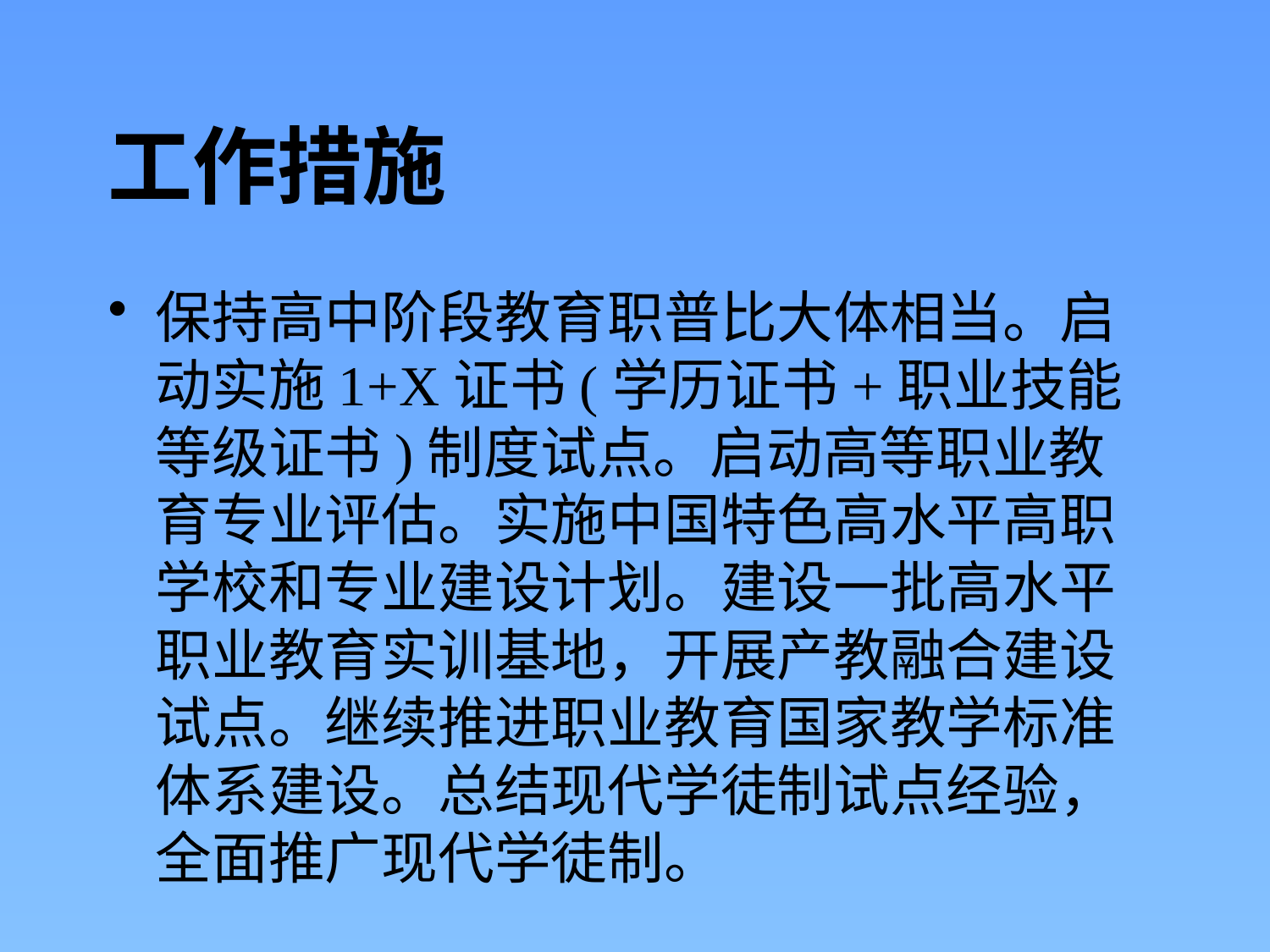

# 工作措施
保持高中阶段教育职普比大体相当。启动实施1+X证书(学历证书+职业技能等级证书)制度试点。启动高等职业教育专业评估。实施中国特色高水平高职学校和专业建设计划。建设一批高水平职业教育实训基地，开展产教融合建设试点。继续推进职业教育国家教学标准体系建设。总结现代学徒制试点经验，全面推广现代学徒制。